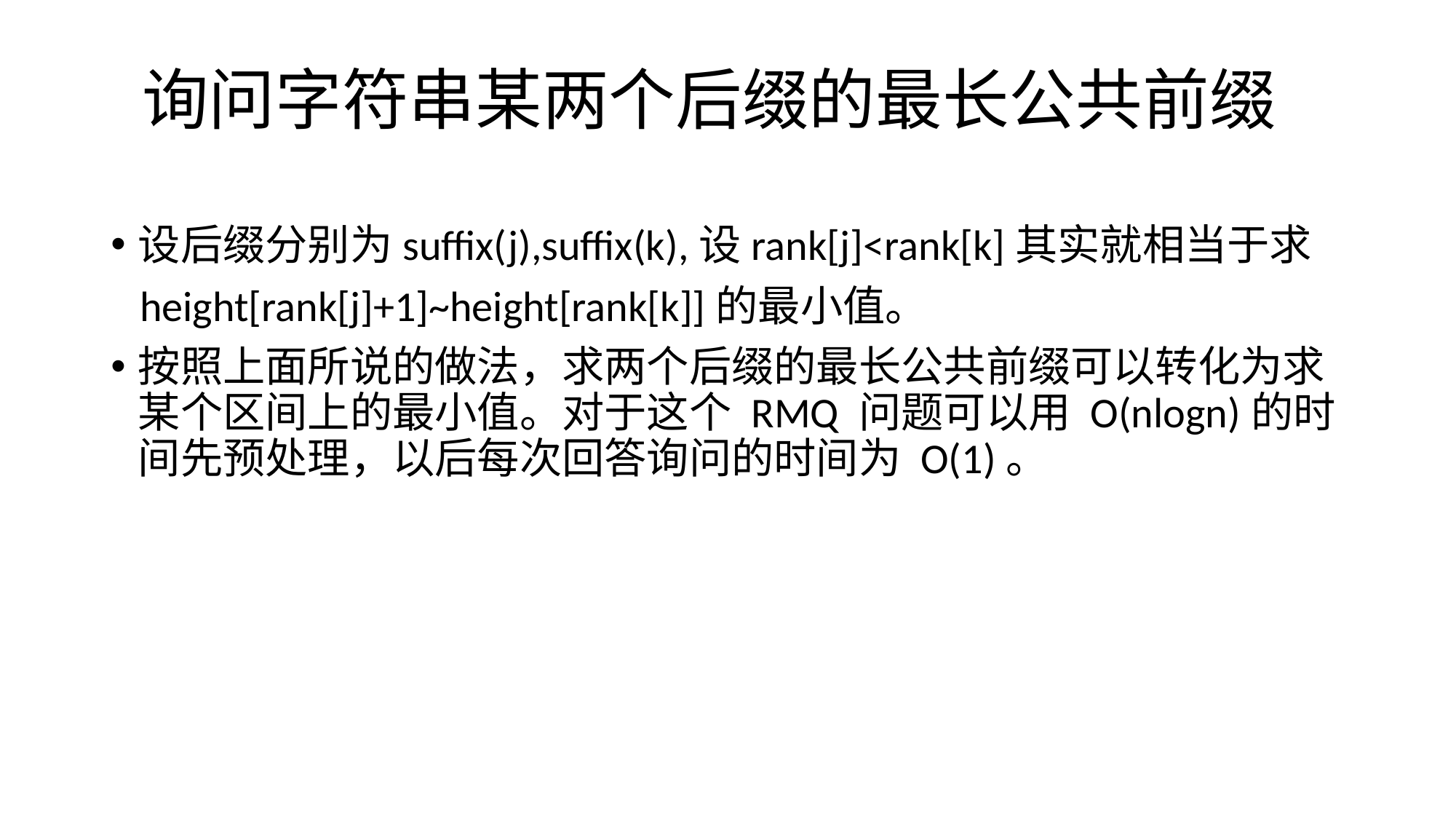

# 询问字符串某两个后缀的最长公共前缀
设后缀分别为suffix(j),suffix(k),设rank[j]<rank[k]其实就相当于求
   height[rank[j]+1]~height[rank[k]]的最小值。
按照上面所说的做法，求两个后缀的最长公共前缀可以转化为求某个区间上的最小值。对于这个 RMQ 问题可以用 O(nlogn)的时间先预处理，以后每次回答询问的时间为 O(1)。